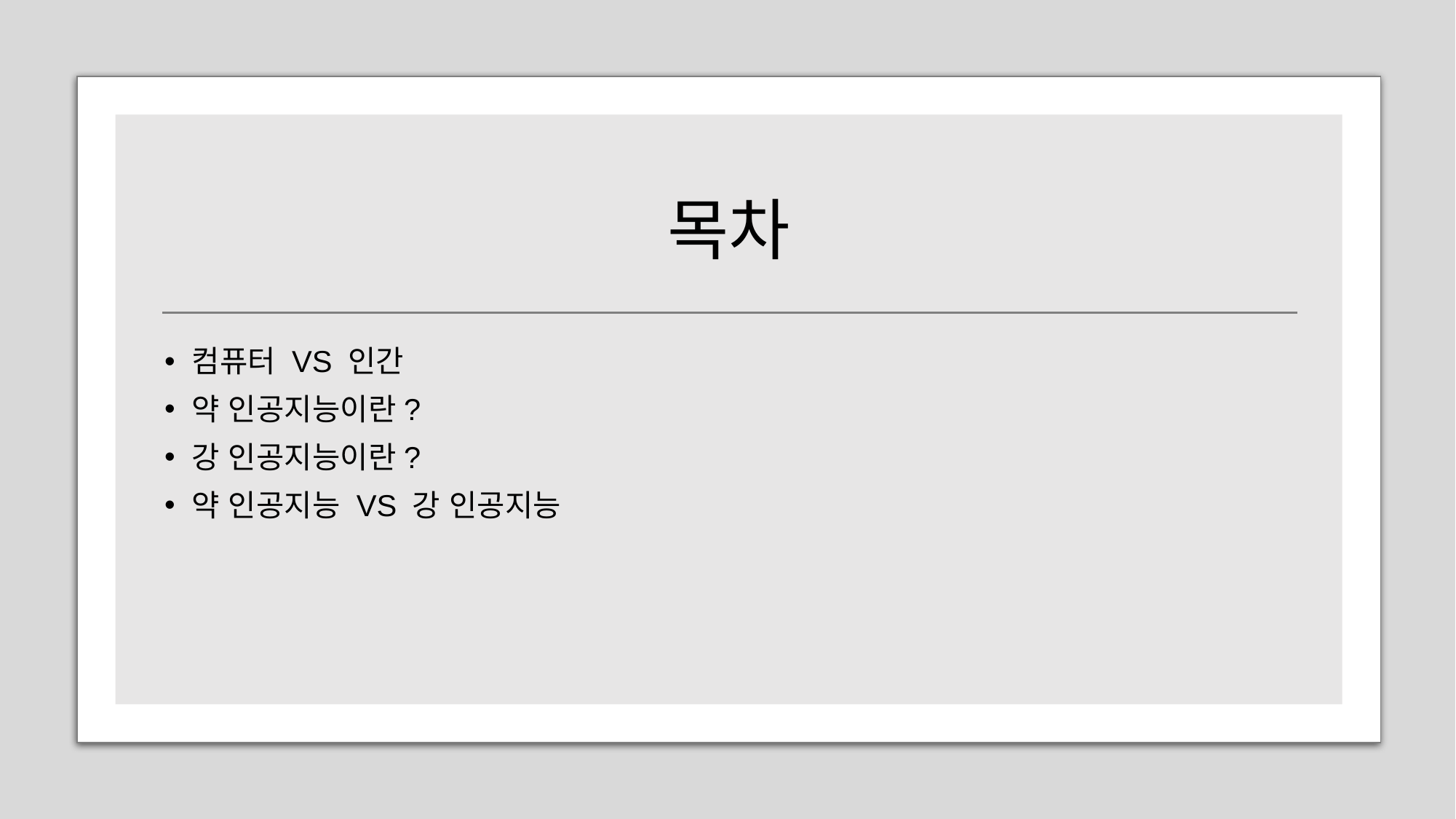

# 목차
컴퓨터 VS 인간
약 인공지능이란?
강 인공지능이란?
약 인공지능 VS 강 인공지능